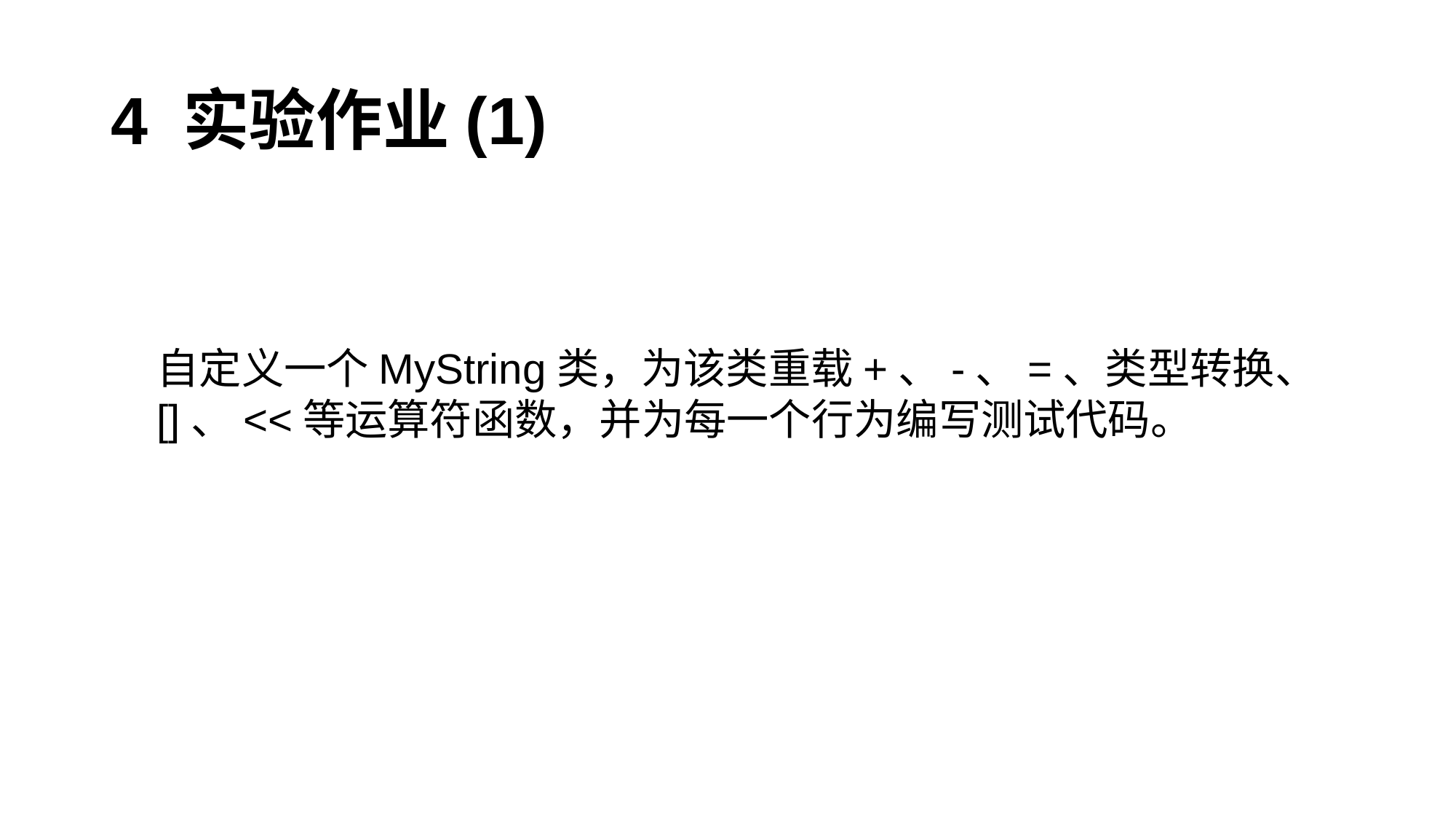

# 4 实验作业(1)
自定义一个MyString类，为该类重载+、-、=、类型转换、[]、<<等运算符函数，并为每一个行为编写测试代码。